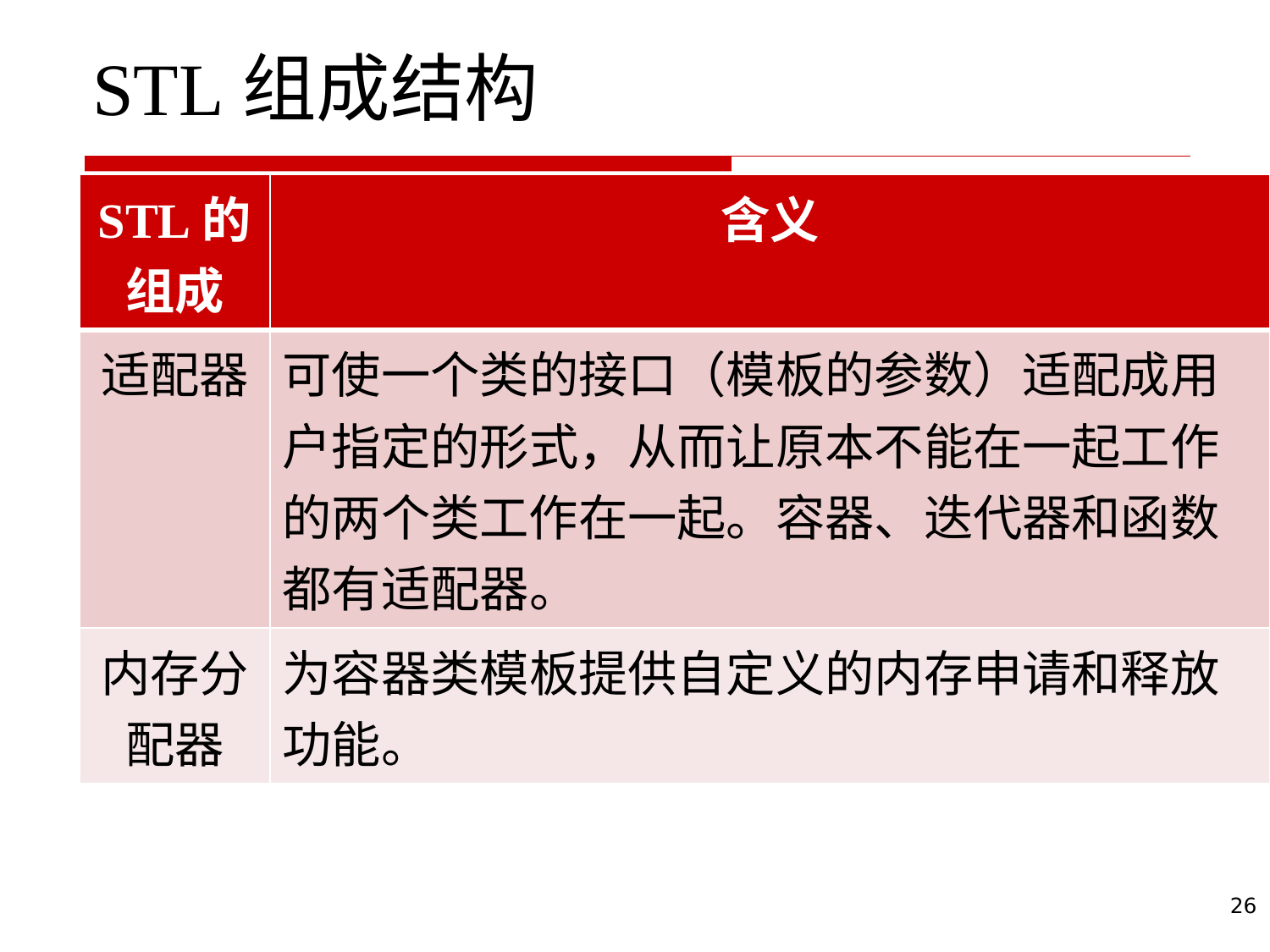

# STL组成结构
| STL的组成 | 含义 |
| --- | --- |
| 适配器 | 可使一个类的接口（模板的参数）适配成用户指定的形式，从而让原本不能在一起工作的两个类工作在一起。容器、迭代器和函数都有适配器。 |
| 内存分配器 | 为容器类模板提供自定义的内存申请和释放功能。 |
26